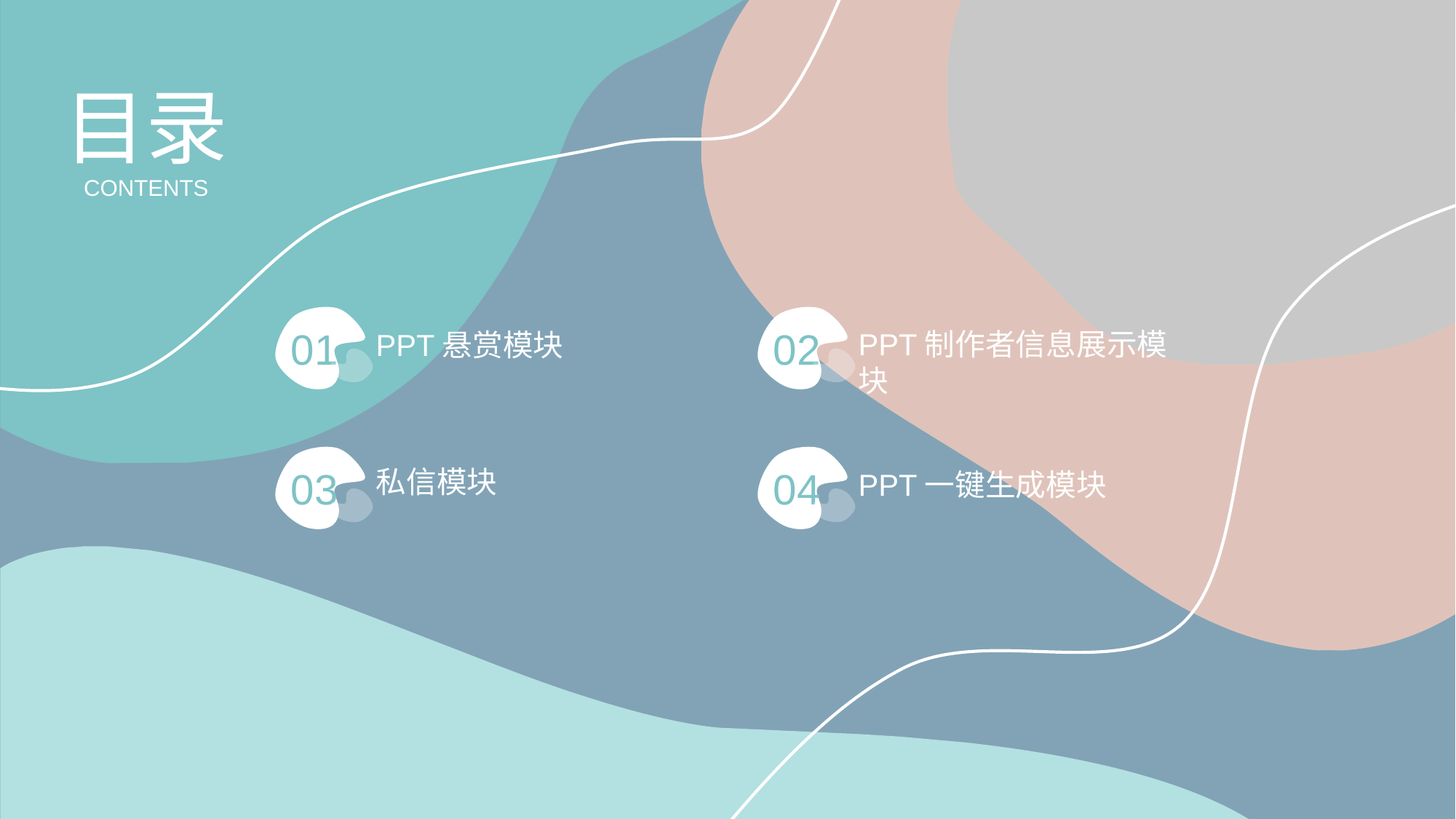

51PPT模板网   www.51pp tmoban.com

目录
https://www.ypppt.com/
CONTENTS

01
PPT悬赏模块

02
PPT制作者信息展示模块

03

04
PPT一键生成模块

私信模块